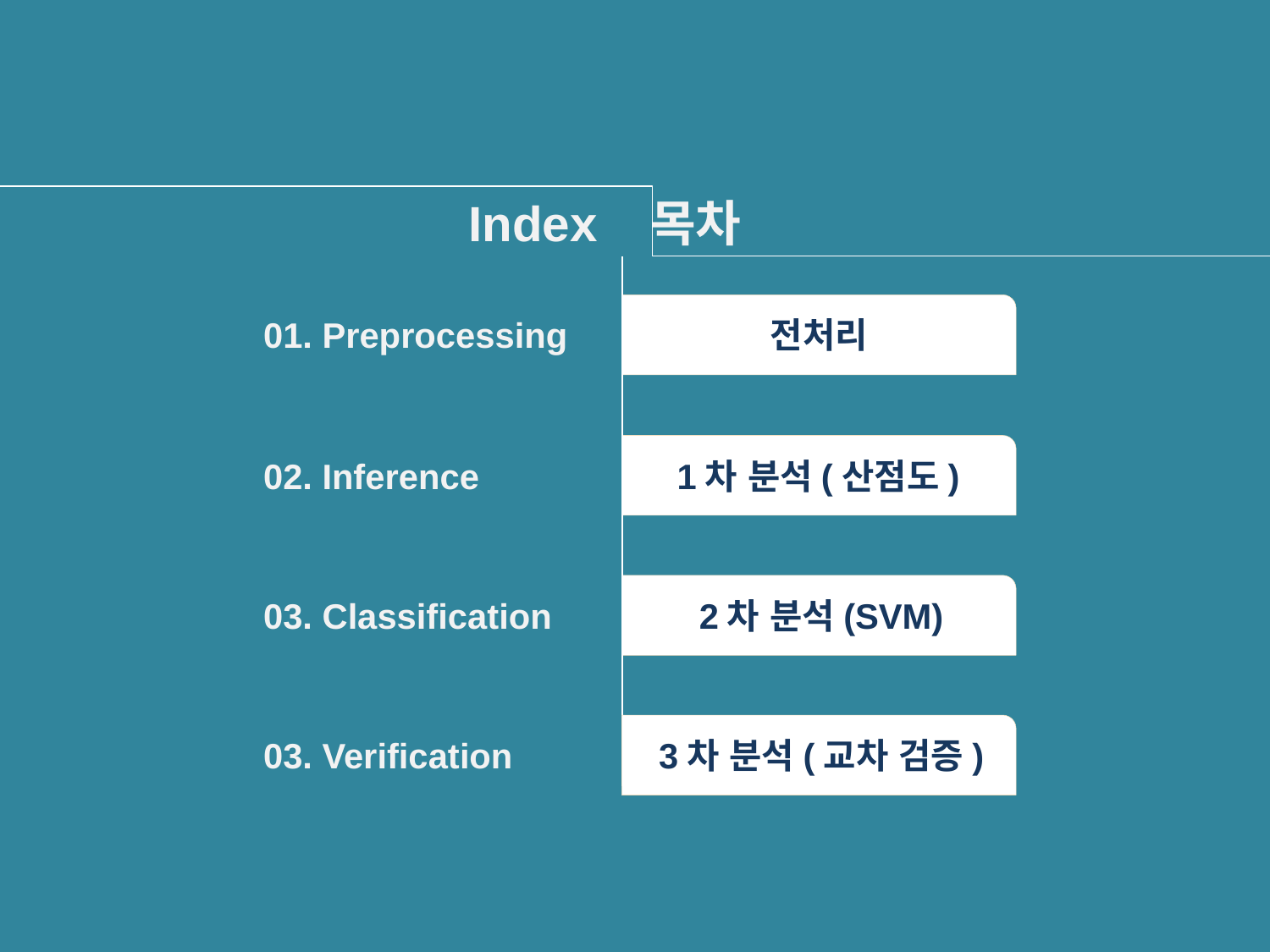

Index   목차

01. Preprocessing
전처리

02. Inference
1차 분석(산점도)

03. Classification
2차 분석(SVM)

03. Verification
3차 분석(교차 검증)